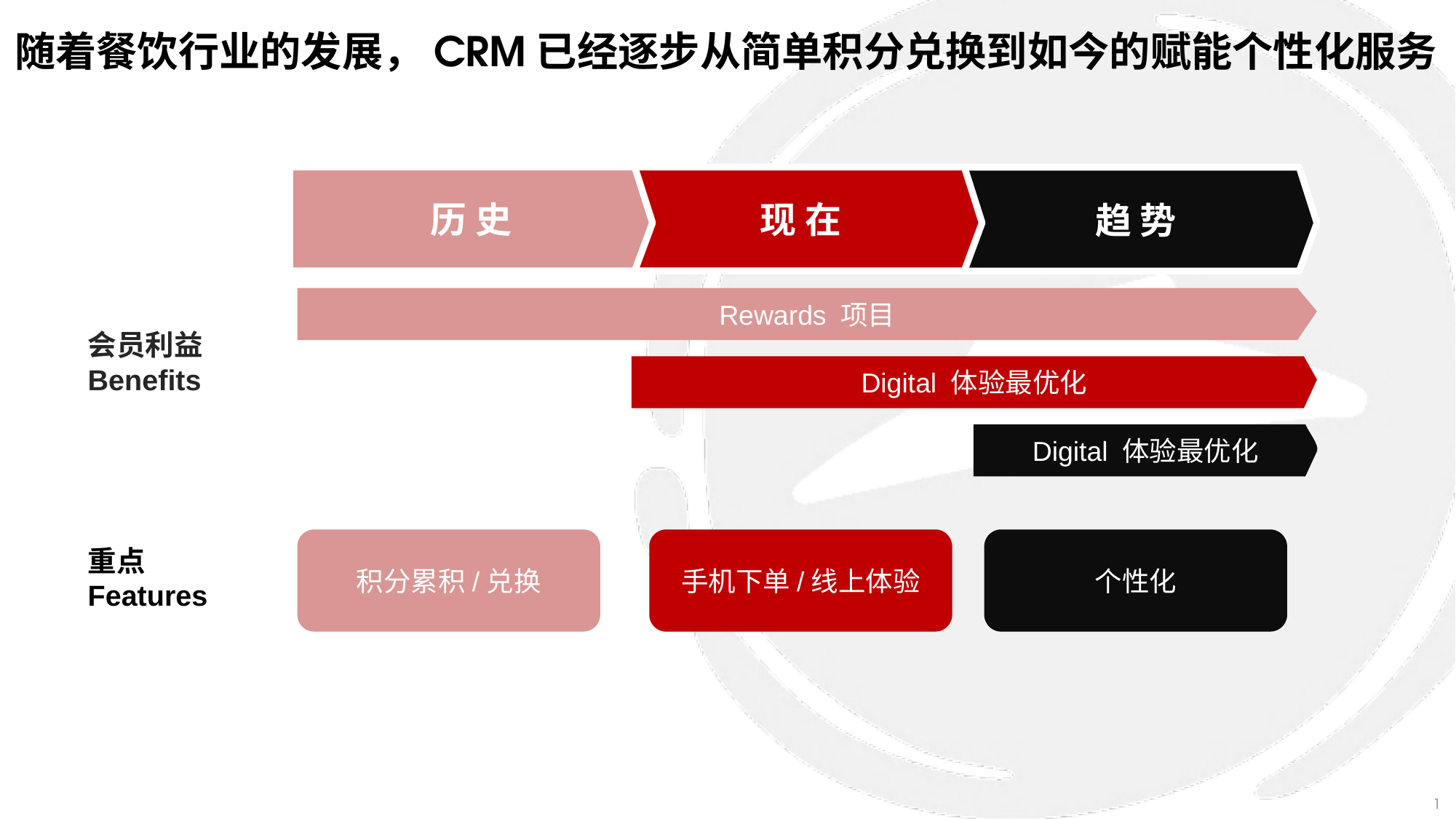

# 随着餐饮行业的发展，CRM已经逐步从简单积分兑换到如今的赋能个性化服务
现 在
历 史
趋 势
Rewards 项目
会员利益
Benefits
Digital 体验最优化
Digital 体验最优化
手机下单/线上体验
个性化
积分累积/兑换
重点
Features